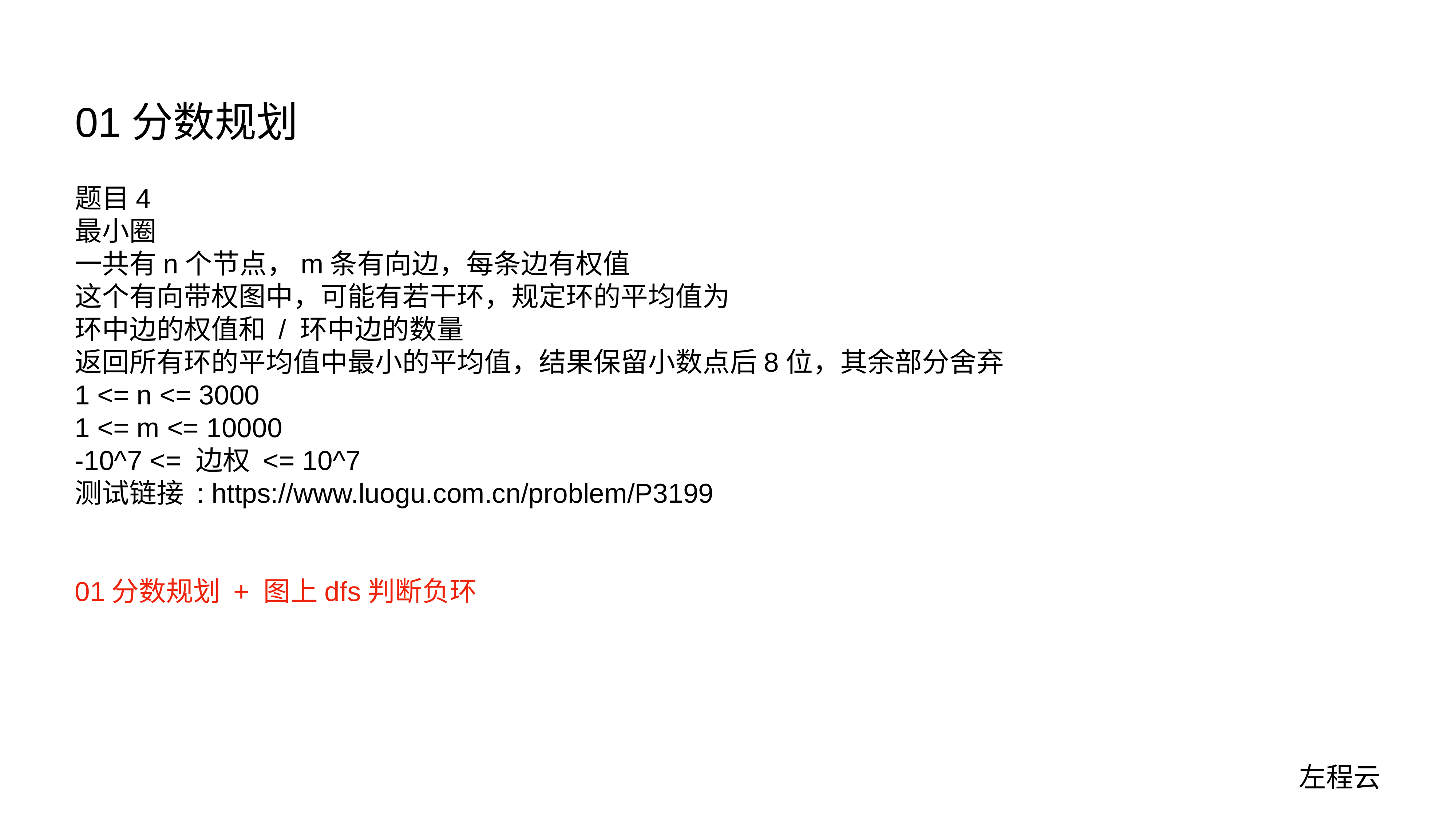

# 01分数规划
题目4
最小圈
一共有n个节点，m条有向边，每条边有权值
这个有向带权图中，可能有若干环，规定环的平均值为
环中边的权值和 / 环中边的数量
返回所有环的平均值中最小的平均值，结果保留小数点后8位，其余部分舍弃
1 <= n <= 3000
1 <= m <= 10000
-10^7 <= 边权 <= 10^7
测试链接 : https://www.luogu.com.cn/problem/P3199

01分数规划 + 图上dfs判断负环
左程云